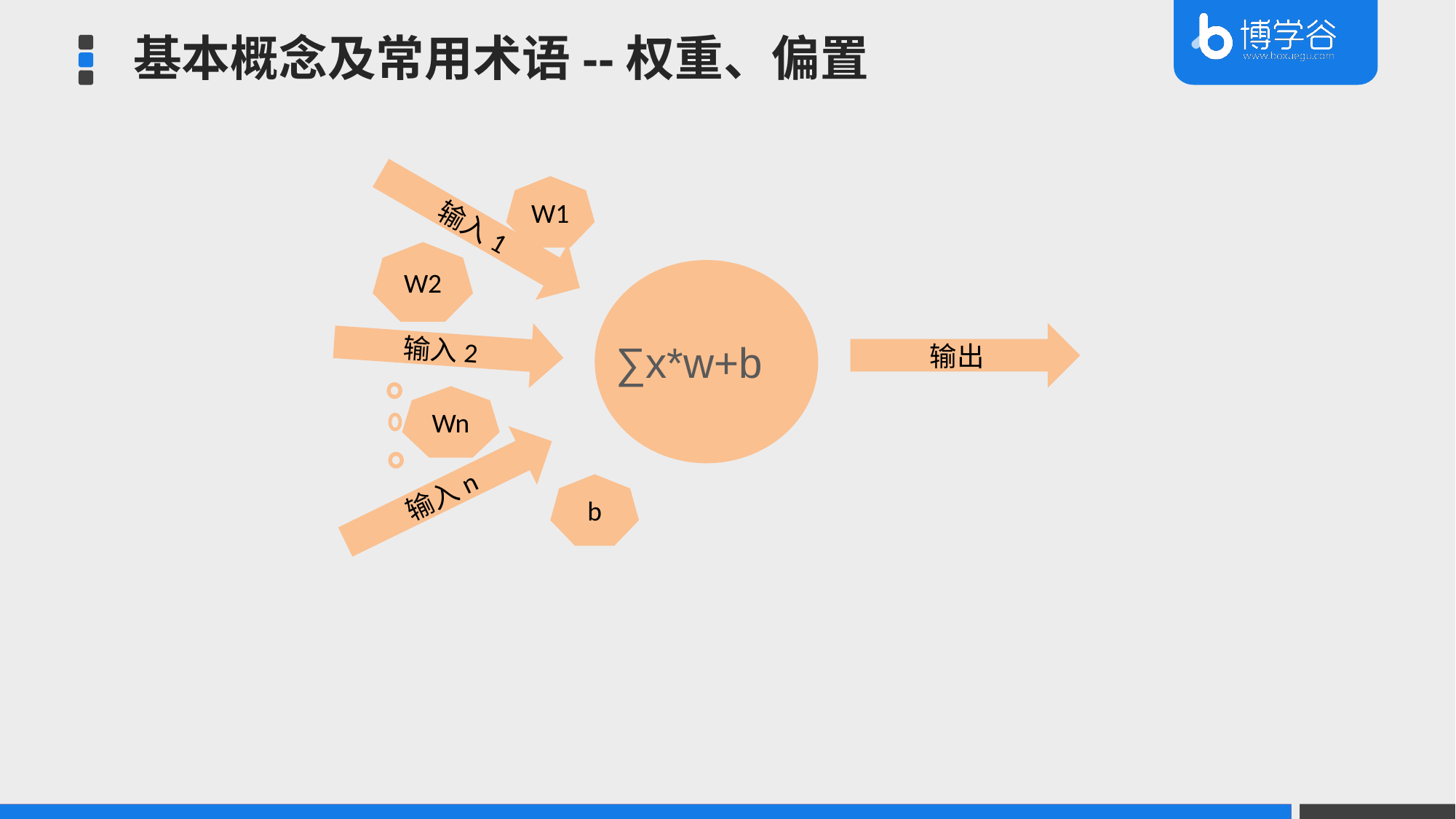

基本概念及常用术语--权重、偏置

W1
输入1

输入2
输出

输入n
W2
∑x*w+b
Wn
b